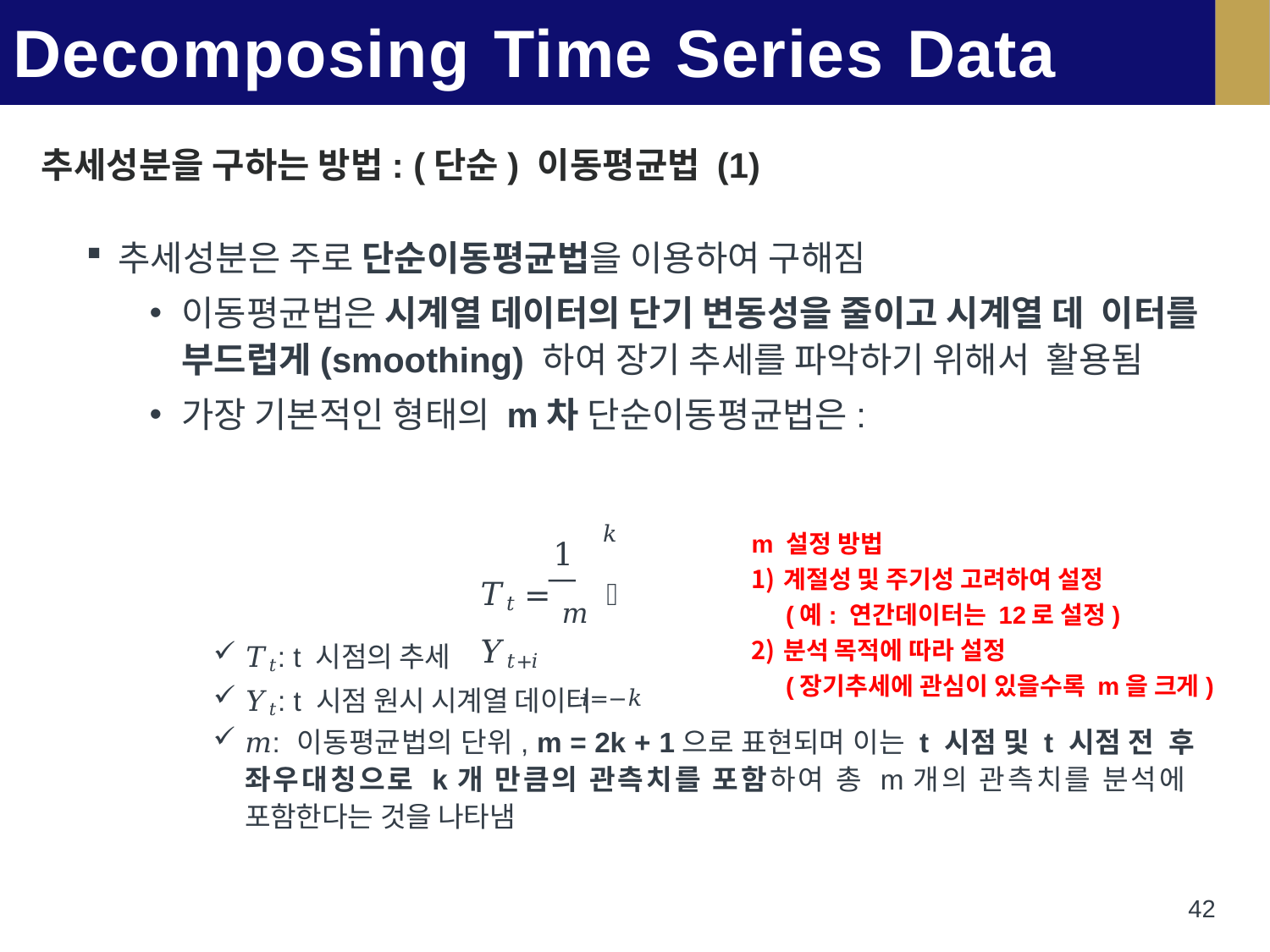

# Decomposing Time Series Data
추세성분을 구하는 방법: (단순) 이동평균법 (1)

추세성분은 주로 단순이동평균법을 이용하여 구해짐
이동평균법은 시계열 데이터의 단기 변동성을 줄이고 시계열 데  이터를 부드럽게(smoothing) 하여 장기 추세를 파악하기 위해서  활용됨
가장 기본적인 형태의 m차 단순이동평균법은:
𝑘
m 설정 방법
계절성 및 주기성 고려하여 설정
(예: 연간데이터는 12로 설정)
분석 목적에 따라 설정
(장기추세에 관심이 있을수록 m을 크게)
1
𝑇𝑡 = 𝑚 ෍ 𝑌𝑡+𝑖
𝑖=−𝑘

𝑇𝑡: t 시점의 추세
𝑌𝑡: t 시점 원시 시계열 데이터
𝑚: 이동평균법의 단위, m = 2k + 1으로 표현되며 이는 t 시점 및 t 시점 전  후 좌우대칭으로 k개 만큼의 관측치를 포함하여 총 m개의 관측치를 분석에  포함한다는 것을 나타냄
42